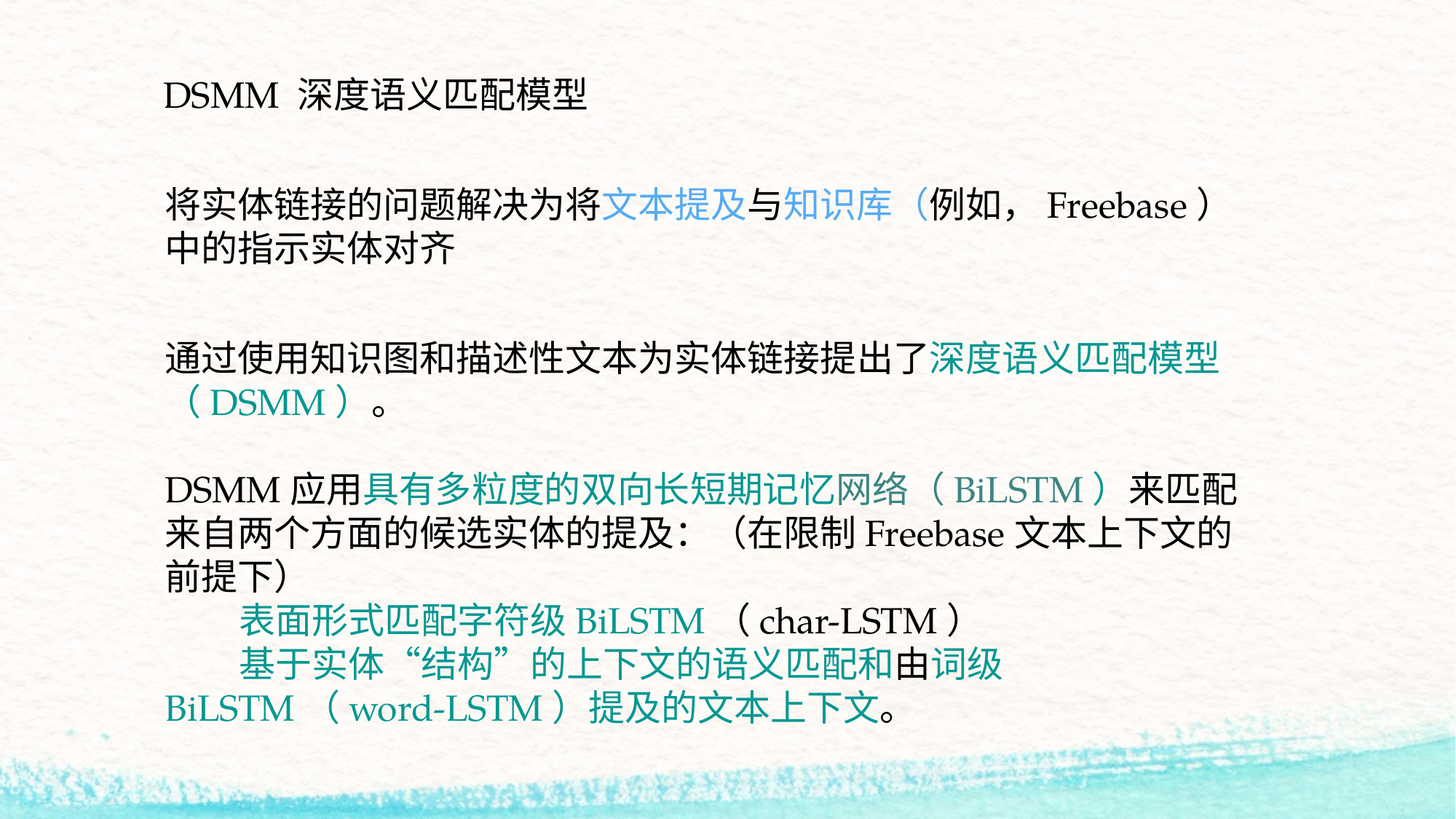

DSMM 深度语义匹配模型
将实体链接的问题解决为将文本提及与知识库（例如，Freebase）中的指示实体对齐
通过使用知识图和描述性文本为实体链接提出了深度语义匹配模型（DSMM）。

DSMM应用具有多粒度的双向长短期记忆网络（BiLSTM）来匹配来自两个方面的候选实体的提及：（在限制Freebase文本上下文的前提下）
        表面形式匹配字符级BiLSTM（char-LSTM）
        基于实体“结构”的上下文的语义匹配和由词级BiLSTM（word-LSTM）提及的文本上下文。